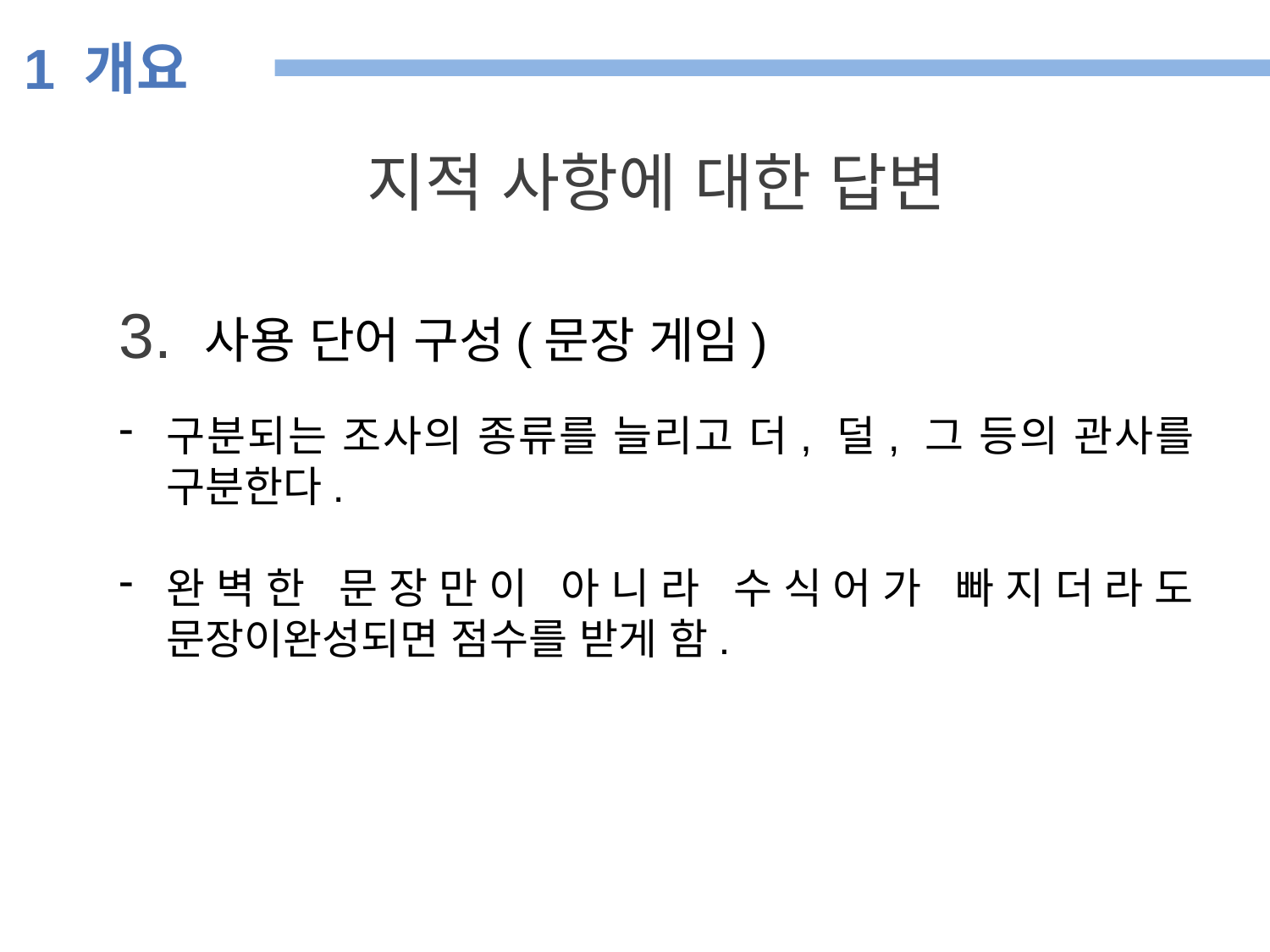

1 개요

지적 사항에 대한 답변

3. 사용 단어 구성(문장 게임)

구분되는 조사의 종류를 늘리고 더, 덜, 그 등의 관사를 구분한다.

완벽한 문장만이 아니라 수식어가 빠지더라도 문장이완성되면 점수를 받게 함.